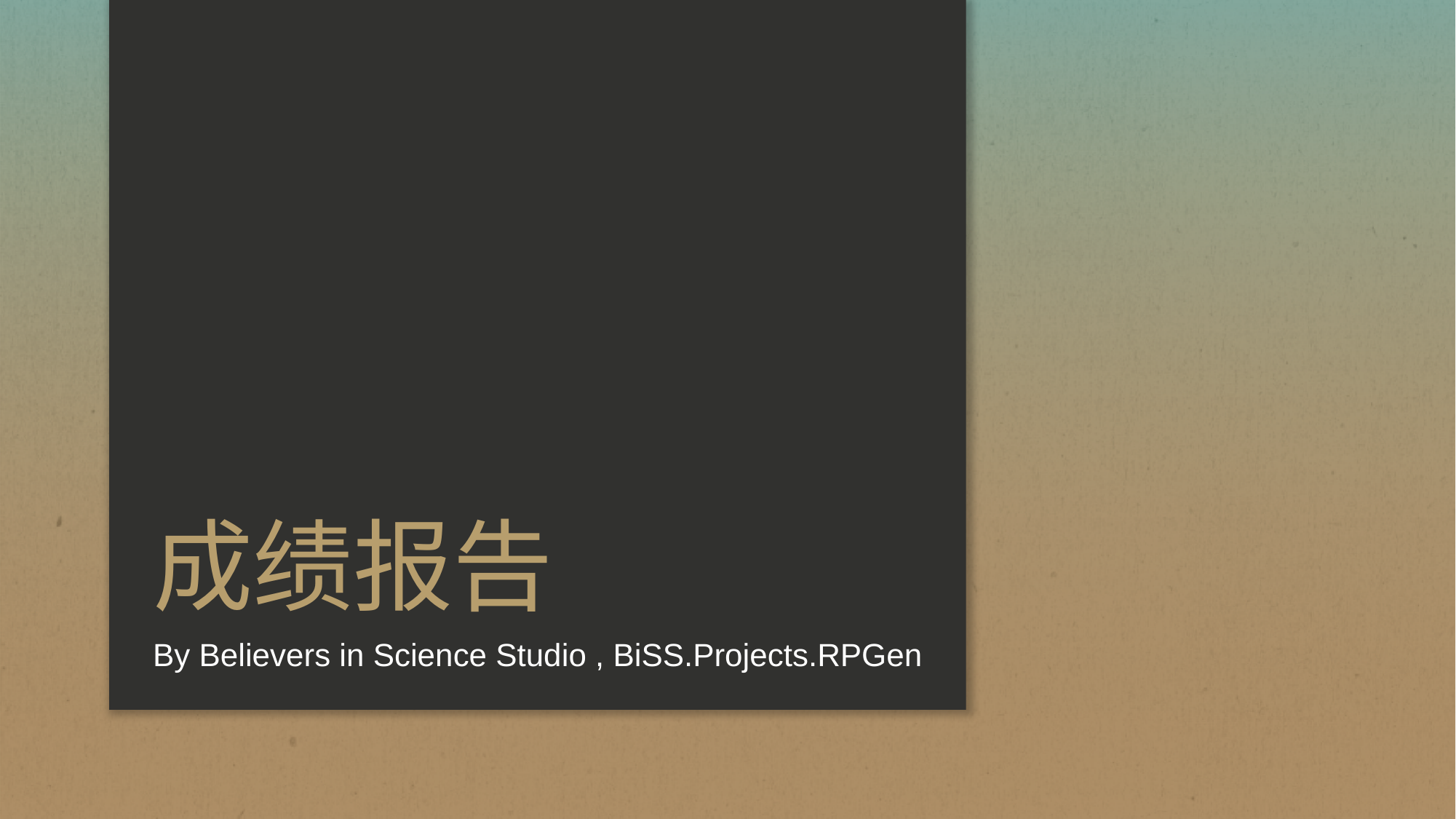

# 成绩报告
By Believers in Science Studio , BiSS.Projects.RPGen